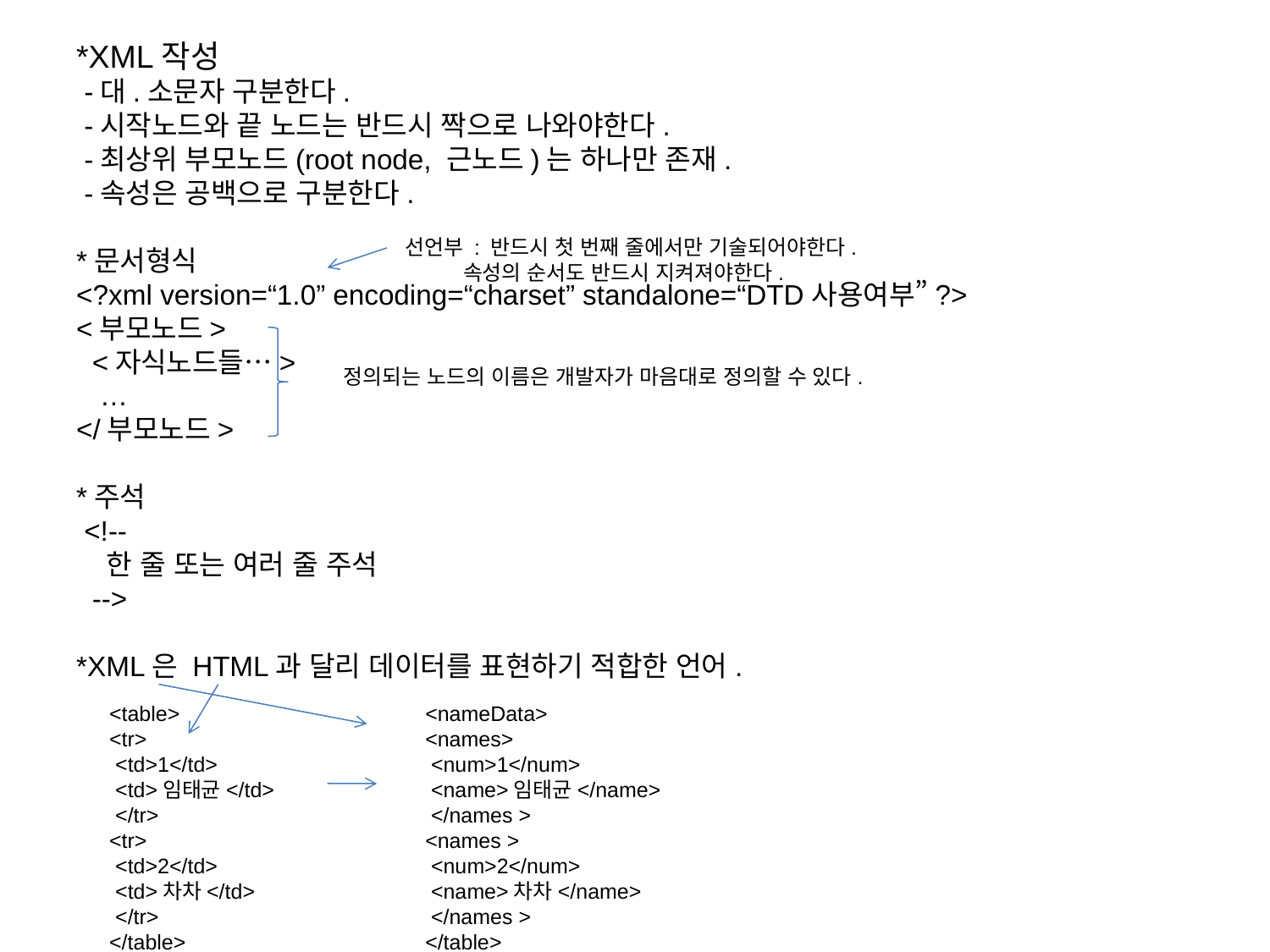

*XML작성
 -대.소문자 구분한다.
 -시작노드와 끝 노드는 반드시 짝으로 나와야한다.
 -최상위 부모노드(root node, 근노드)는 하나만 존재.
 -속성은 공백으로 구분한다.

*문서형식
<?xml version=“1.0” encoding=“charset” standalone=“DTD사용여부”?>
<부모노드>
  <자식노드들…>
   …
</부모노드>

*주석
 <!--
   한 줄 또는 여러 줄 주석
  -->

*XML은 HTML과 달리 데이터를 표현하기 적합한 언어.
선언부 : 반드시 첫 번째 줄에서만 기술되어야한다.
         속성의 순서도 반드시 지켜져야한다.

정의되는 노드의 이름은 개발자가 마음대로 정의할 수 있다.
<table>
<tr>
 <td>1</td>
 <td>임태균</td>
 </tr>
<tr>
 <td>2</td>
 <td>차차</td>
 </tr>
</table>
<nameData>
<names>
 <num>1</num>
 <name>임태균</name>
 </names >
<names >
 <num>2</num>
 <name>차차</name>
 </names >
</table>